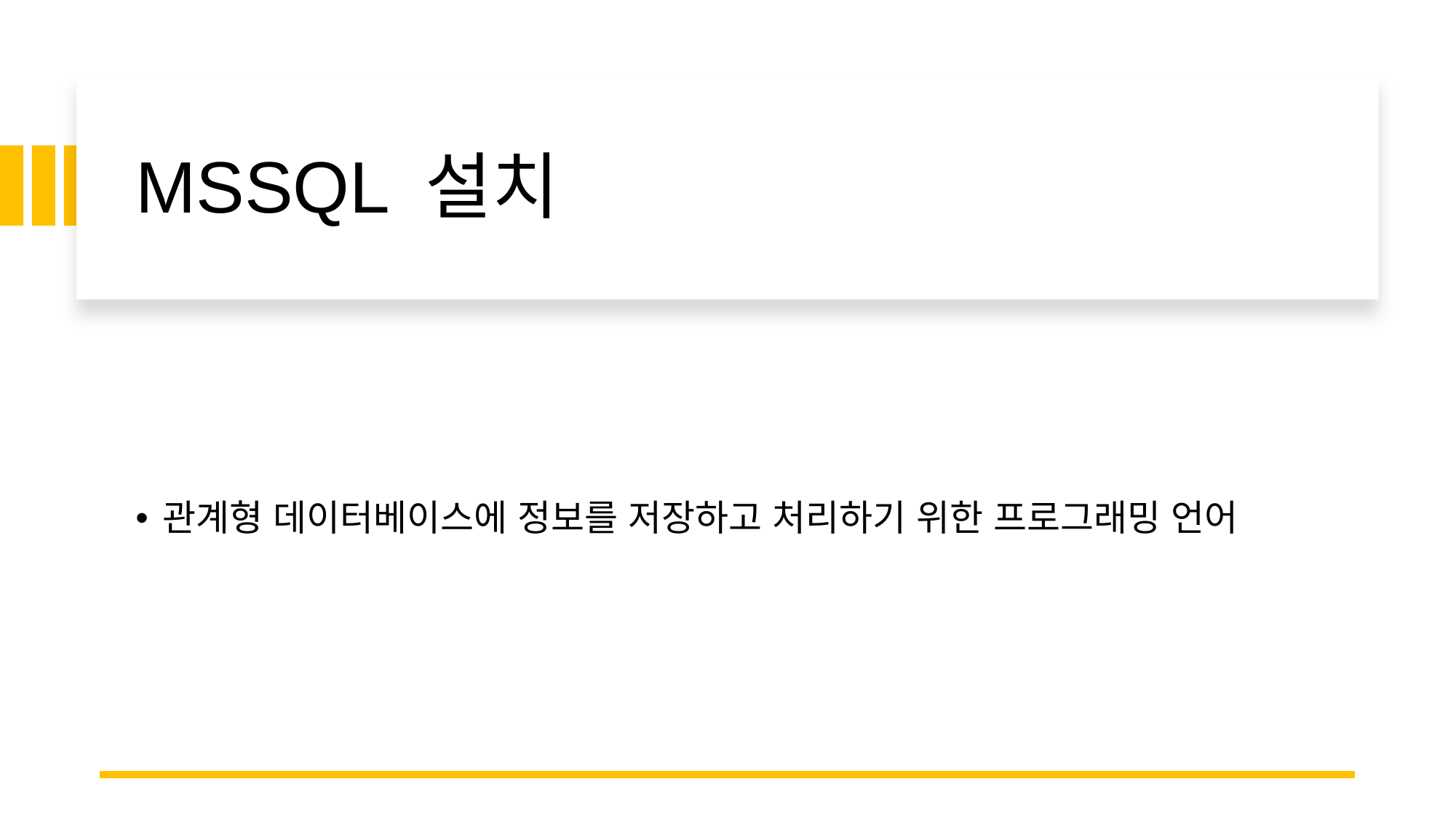

# MSSQL 설치

관계형 데이터베이스에 정보를 저장하고 처리하기 위한 프로그래밍 언어